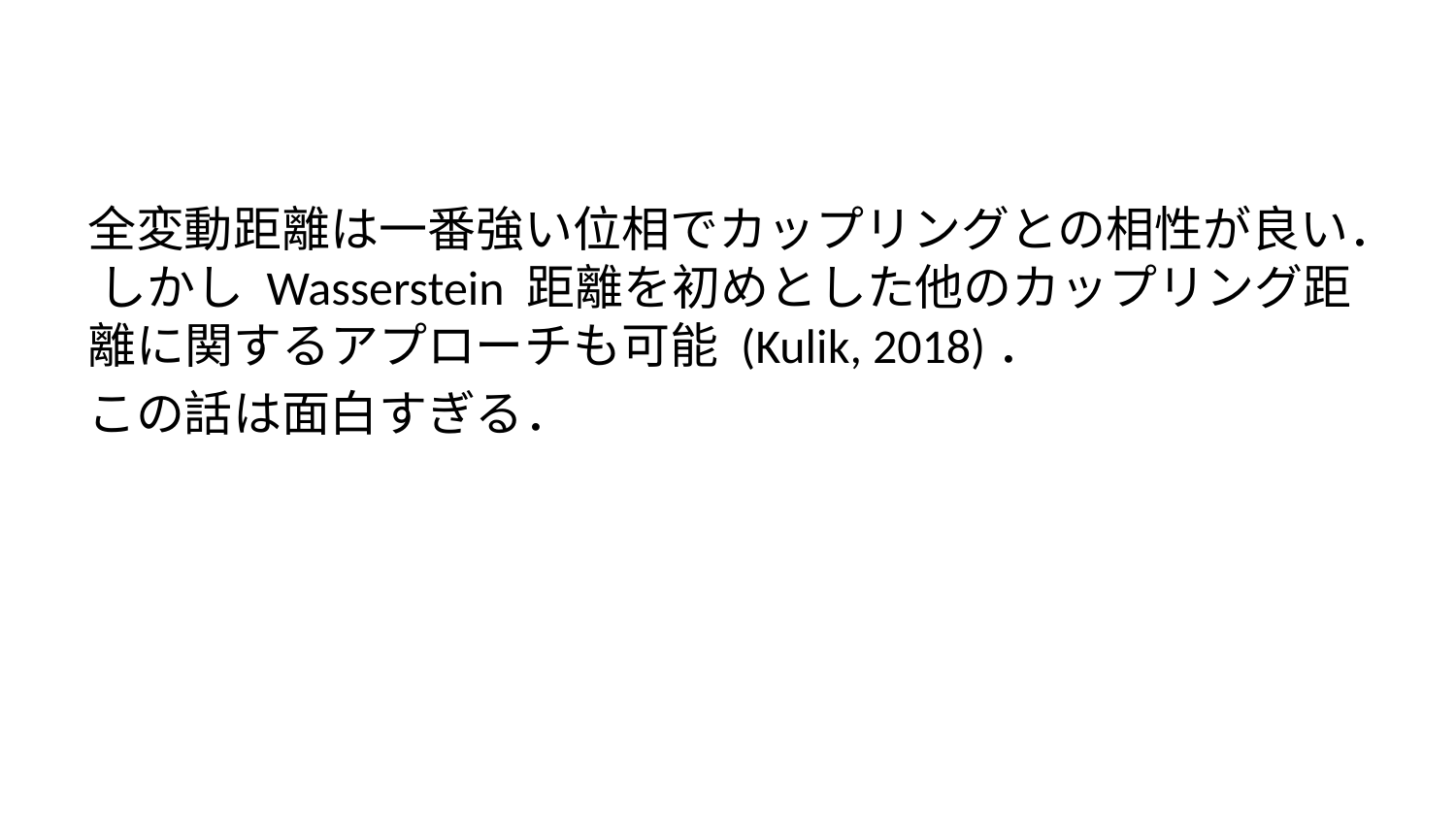

全変動距離は一番強い位相でカップリングとの相性が良い． しかし Wasserstein 距離を初めとした他のカップリング距離に関するアプローチも可能 (Kulik, 2018)．
この話は面白すぎる．